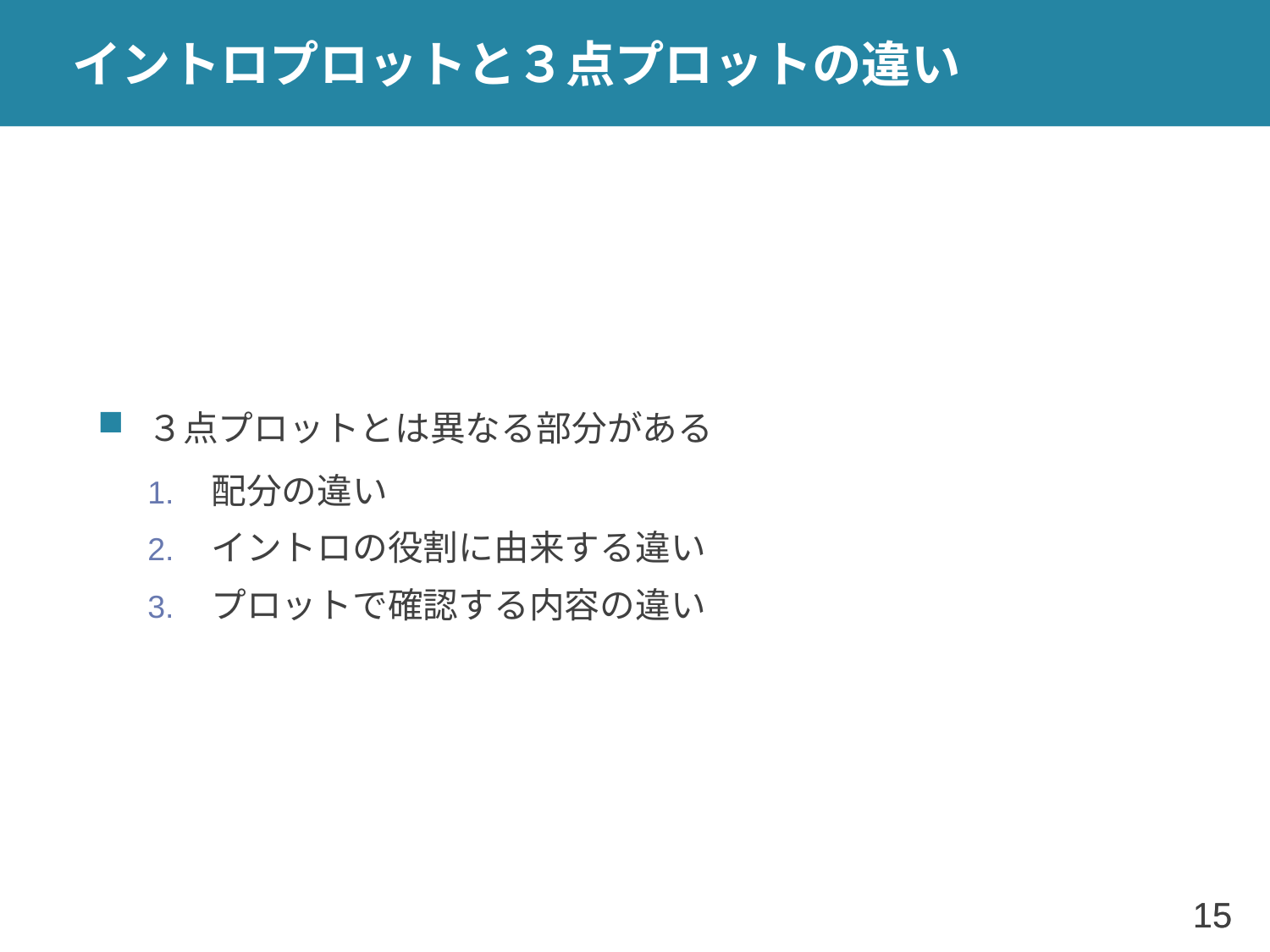

# イントロプロットと３点プロットの違い
３点プロットとは異なる部分がある
配分の違い
イントロの役割に由来する違い
プロットで確認する内容の違い